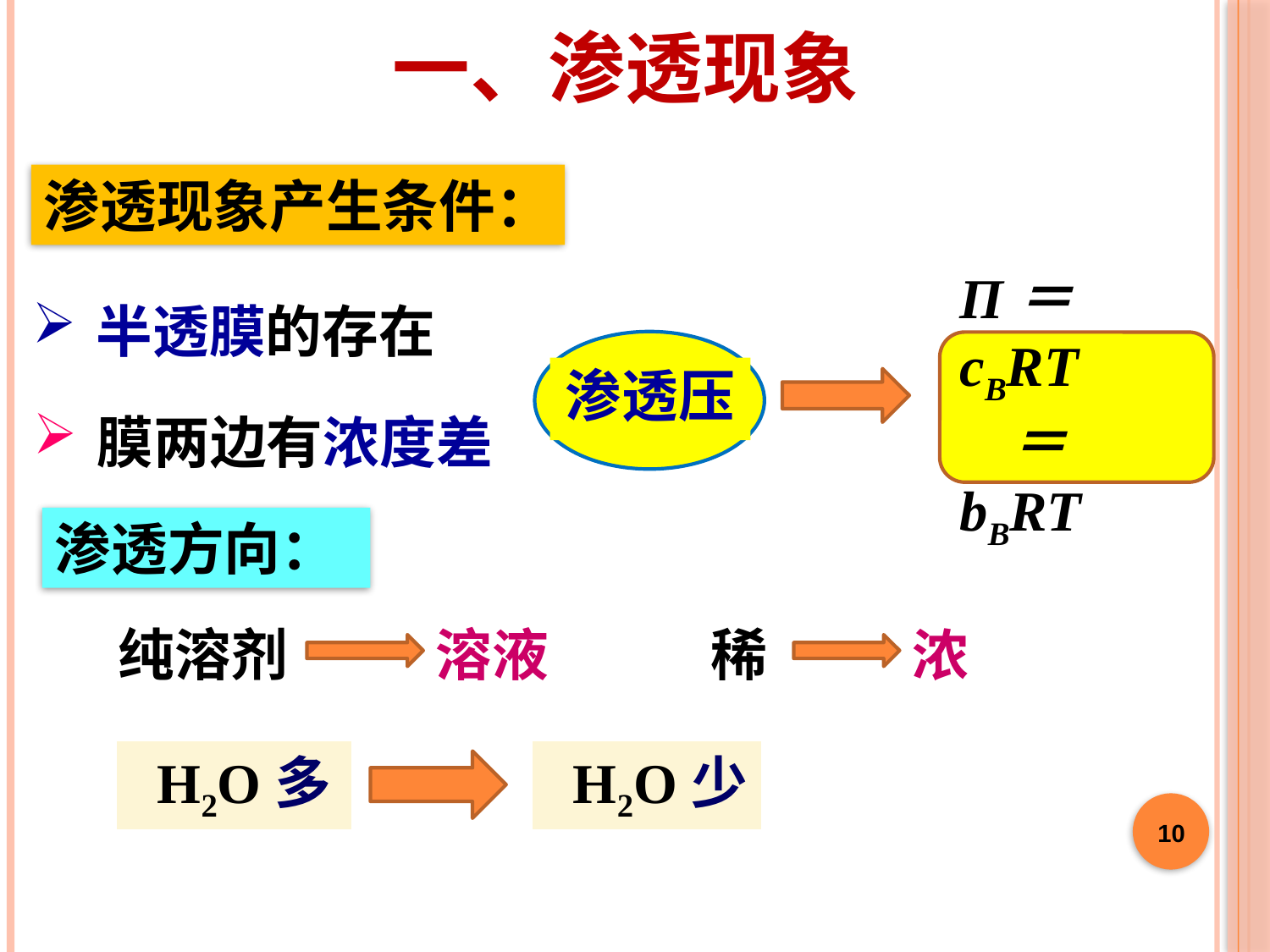

一、渗透现象
渗透现象产生条件：
半透膜的存在

渗透压
Π＝cBRT
   ＝bBRT

膜两边有浓度差
渗透方向：
纯溶剂
溶液
稀
浓

  H2O多
  H2O少

10